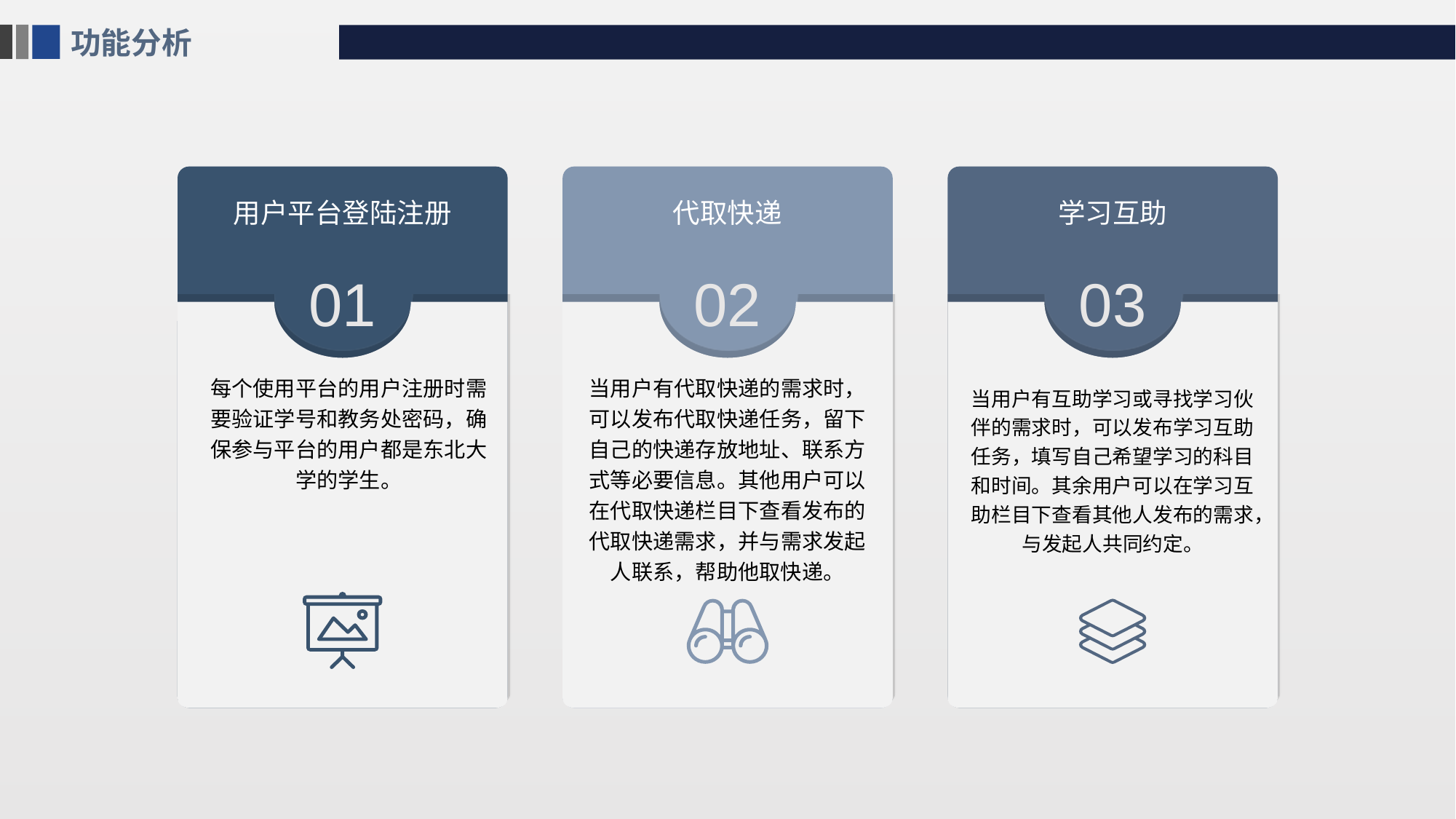

功能分析

用户平台登陆注册
01

每个使用平台的用户注册时需要验证学号和教务处密码，确保参与平台的用户都是东北大学的学生。

代取快递
02

当用户有代取快递的需求时，可以发布代取快递任务，留下自己的快递存放地址、联系方式等必要信息。其他用户可以在代取快递栏目下查看发布的代取快递需求，并与需求发起人联系，帮助他取快递。

学习互助
03

当用户有互助学习或寻找学习伙伴的需求时，可以发布学习互助任务，填写自己希望学习的科目和时间。其余用户可以在学习互助栏目下查看其他人发布的需求，与发起人共同约定。